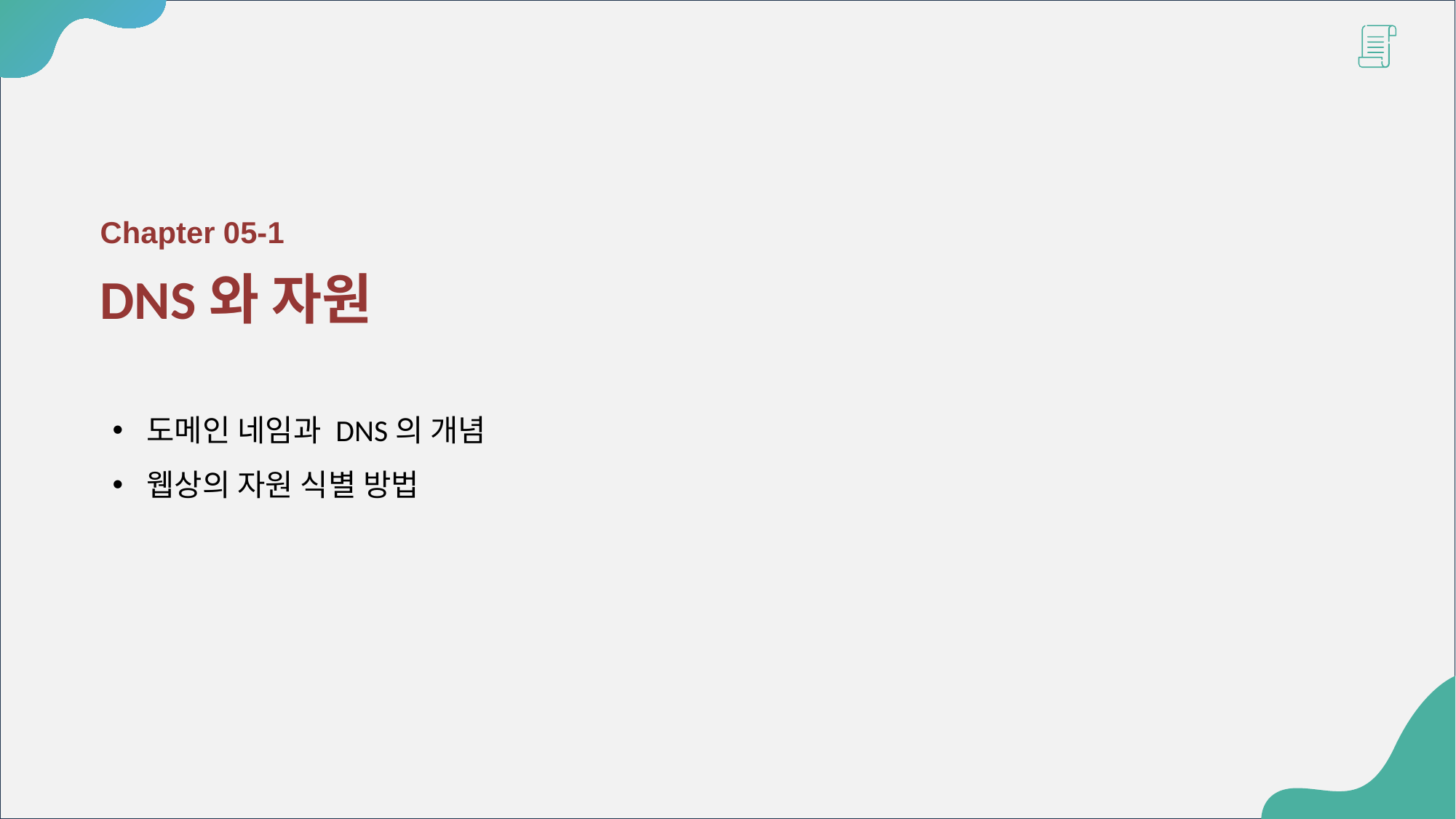

Chapter 05-1
DNS와 자원
도메인 네임과 DNS의 개념
웹상의 자원 식별 방법